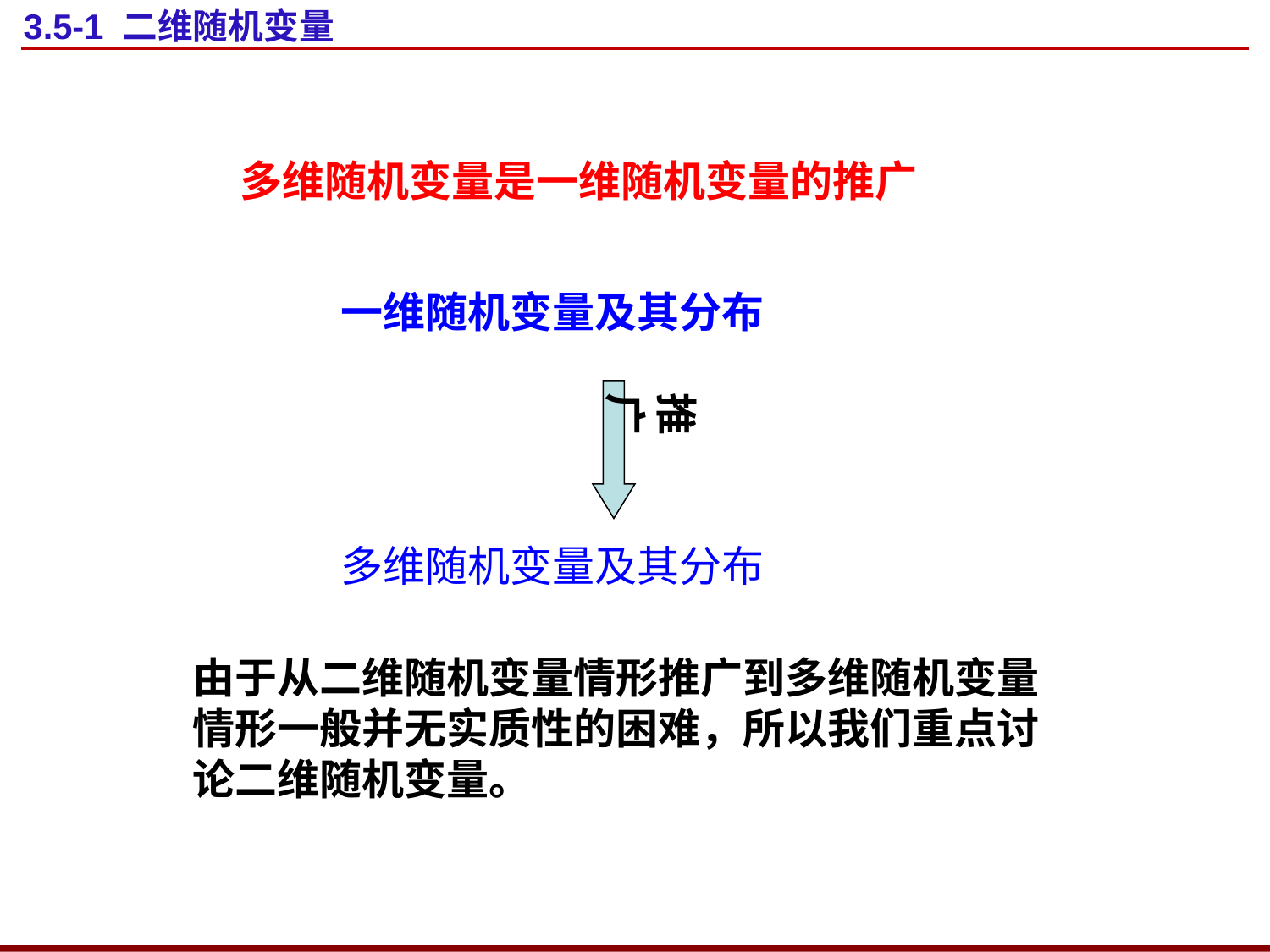

# 3.5-1 二维随机变量

多维随机变量是一维随机变量的推广
一维随机变量及其分布

推广
多维随机变量及其分布
由于从二维随机变量情形推广到多维随机变量情形一般并无实质性的困难，所以我们重点讨论二维随机变量。